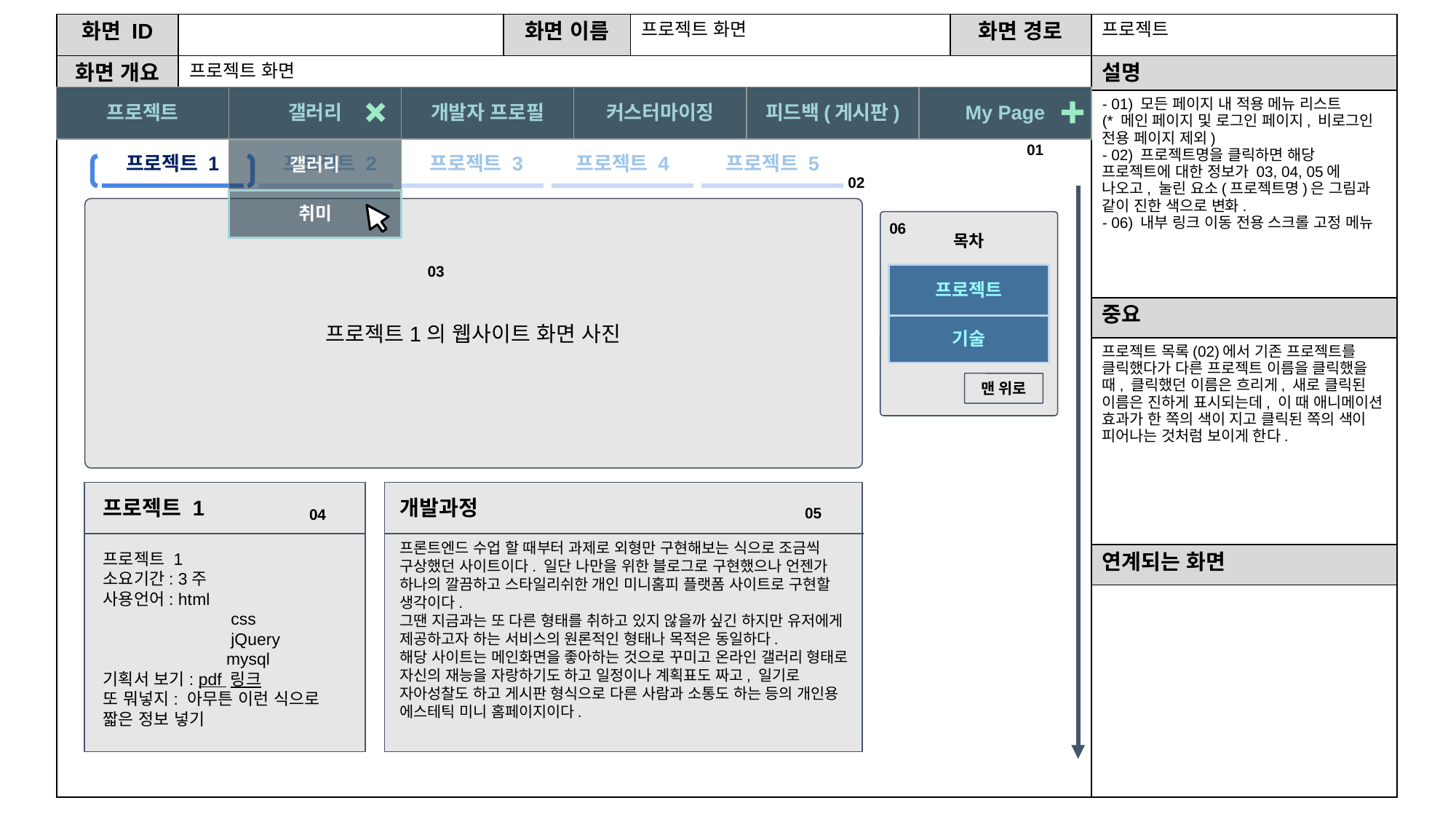

| 화면 ID |  | 화면 이름 | 프로젝트 화면 | 화면 경로 | 프로젝트 |
| --- | --- | --- | --- | --- | --- |
| 화면 개요 | 프로젝트 화면 |  |  |  | 설명 |
|  |  |  |  |  | - 01) 모든 페이지 내 적용 메뉴 리스트 (\* 메인 페이지 및 로그인 페이지, 비로그인 전용 페이지 제외) - 02) 프로젝트명을 클릭하면 해당 프로젝트에 대한 정보가 03, 04, 05에 나오고, 눌린 요소(프로젝트명)은 그림과 같이 진한 색으로 변화. - 06) 내부 링크 이동 전용 스크롤 고정 메뉴 |
|  |  |  |  |  | 중요 |
|  |  |  |  |  | 프로젝트 목록(02)에서 기존 프로젝트를 클릭했다가 다른 프로젝트 이름을 클릭했을 때, 클릭했던 이름은 흐리게, 새로 클릭된 이름은 진하게 표시되는데, 이 때 애니메이션 효과가 한 쪽의 색이 지고 클릭된 쪽의 색이 피어나는 것처럼 보이게 한다. |
|  |  |  |  |  | 연계되는 화면 |
|  |  |  |  |  |  |
| 프로젝트 | 갤러리 | 개발자 프로필 | 커스터마이징 | 피드백(게시판) | My Page |
| --- | --- | --- | --- | --- | --- |

01
| 갤러리 |
| --- |
| 취미 |
프로젝트 1
프로젝트 2
프로젝트 3
프로젝트 4
프로젝트 5

02

06

목차
03
| 프로젝트 |
| --- |
| 기술 |
프로젝트1의 웹사이트 화면 사진
맨 위로

프로젝트 1
개발과정
05
04
프론트엔드 수업 할 때부터 과제로 외형만 구현해보는 식으로 조금씩 구상했던 사이트이다. 일단 나만을 위한 블로그로 구현했으나 언젠가 하나의 깔끔하고 스타일리쉬한 개인 미니홈피 플랫폼 사이트로 구현할 생각이다.
그땐 지금과는 또 다른 형태를 취하고 있지 않을까 싶긴 하지만 유저에게 제공하고자 하는 서비스의 원론적인 형태나 목적은 동일하다.
해당 사이트는 메인화면을 좋아하는 것으로 꾸미고 온라인 갤러리 형태로 자신의 재능을 자랑하기도 하고 일정이나 계획표도 짜고, 일기로 자아성찰도 하고 게시판 형식으로 다른 사람과 소통도 하는 등의 개인용 에스테틱 미니 홈페이지이다.
프로젝트 1
소요기간: 3주
사용언어: html
	    css
	    jQuery
	   mysql
기획서 보기: pdf 링크
또 뭐넣지: 아무튼 이런 식으로 짧은 정보 넣기